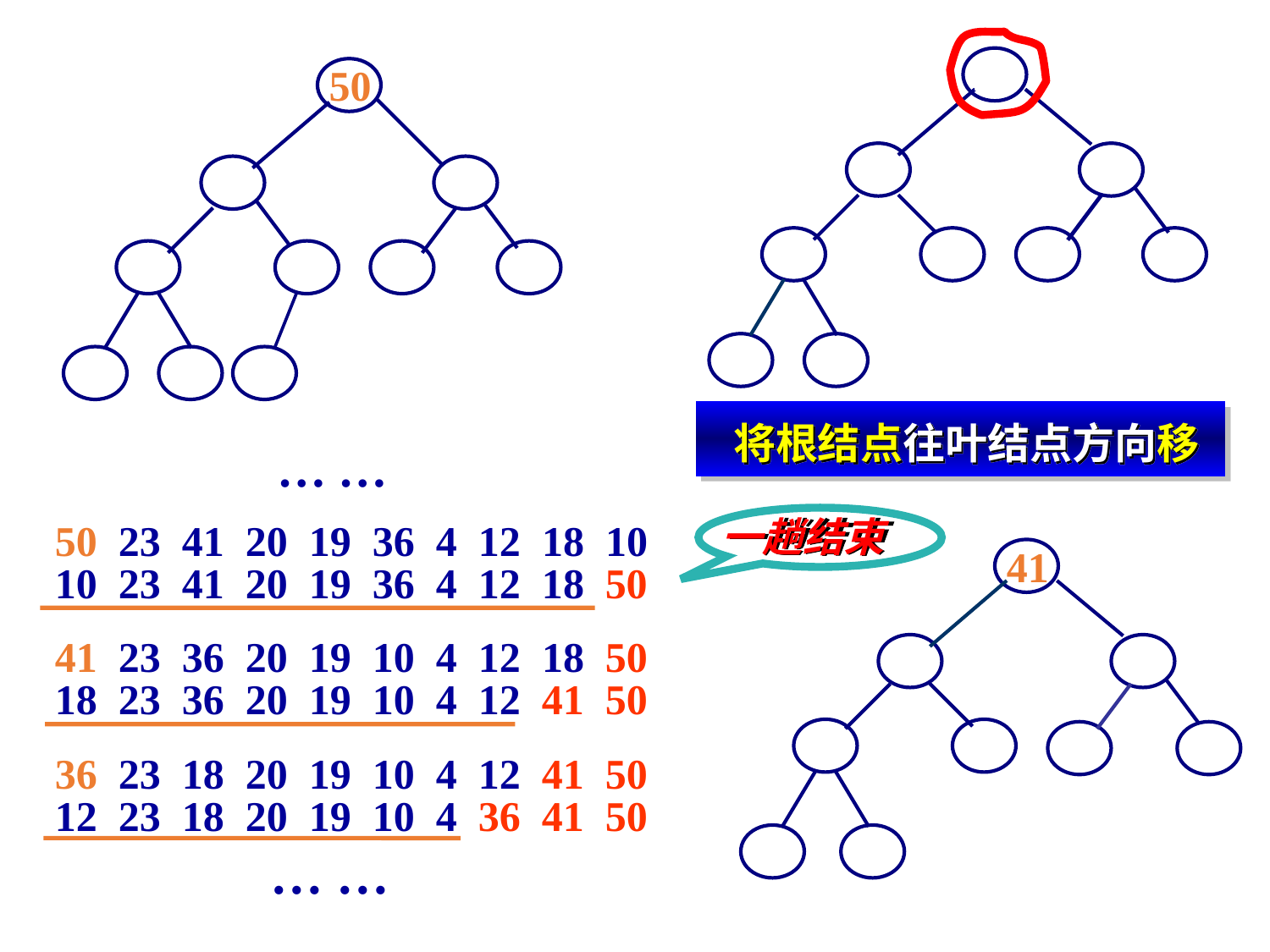

10

23
41

20
19
36
4

18
12

50

23
41

4
20
19
36

12
18
10

 将根结点往叶结点方向移
                     … …
50  23  41  20  19  36  4  12  18  10
一趟结束

41

23
36

19
4
20
10

12
18

10  23  41  20  19  36  4  12  18  50

41  23  36  20  19  10  4  12  18  50
18  23  36  20  19  10  4  12  41  50

36  23  18  20  19  10  4  12  41  50
12  23  18  20  19  10  4  36  41  50
… …